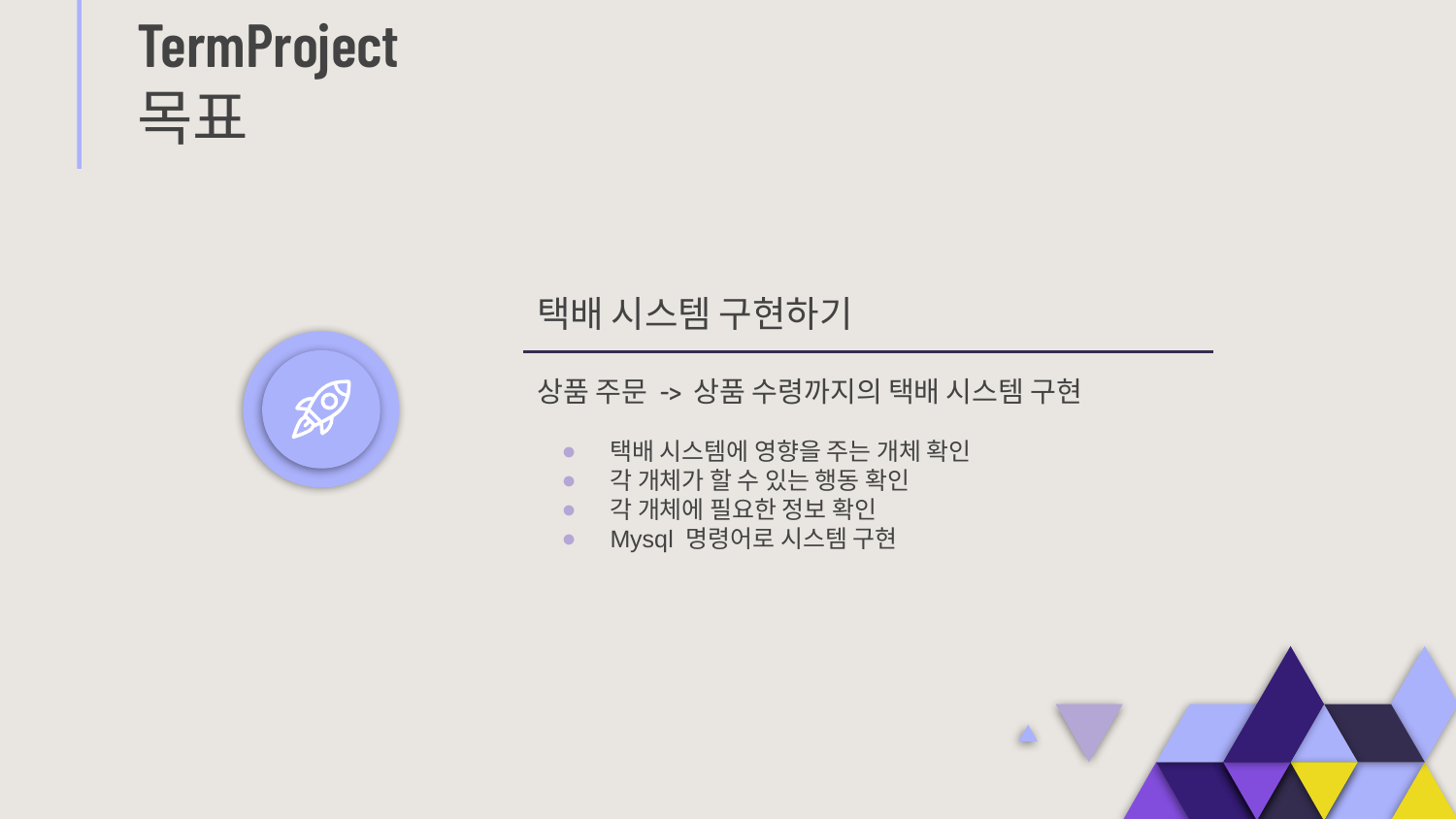

# TermProject 목표
택배 시스템 구현하기

상품 주문 -> 상품 수령까지의 택배 시스템 구현
택배 시스템에 영향을 주는 개체 확인
각 개체가 할 수 있는 행동 확인
각 개체에 필요한 정보 확인
Mysql 명령어로 시스템 구현